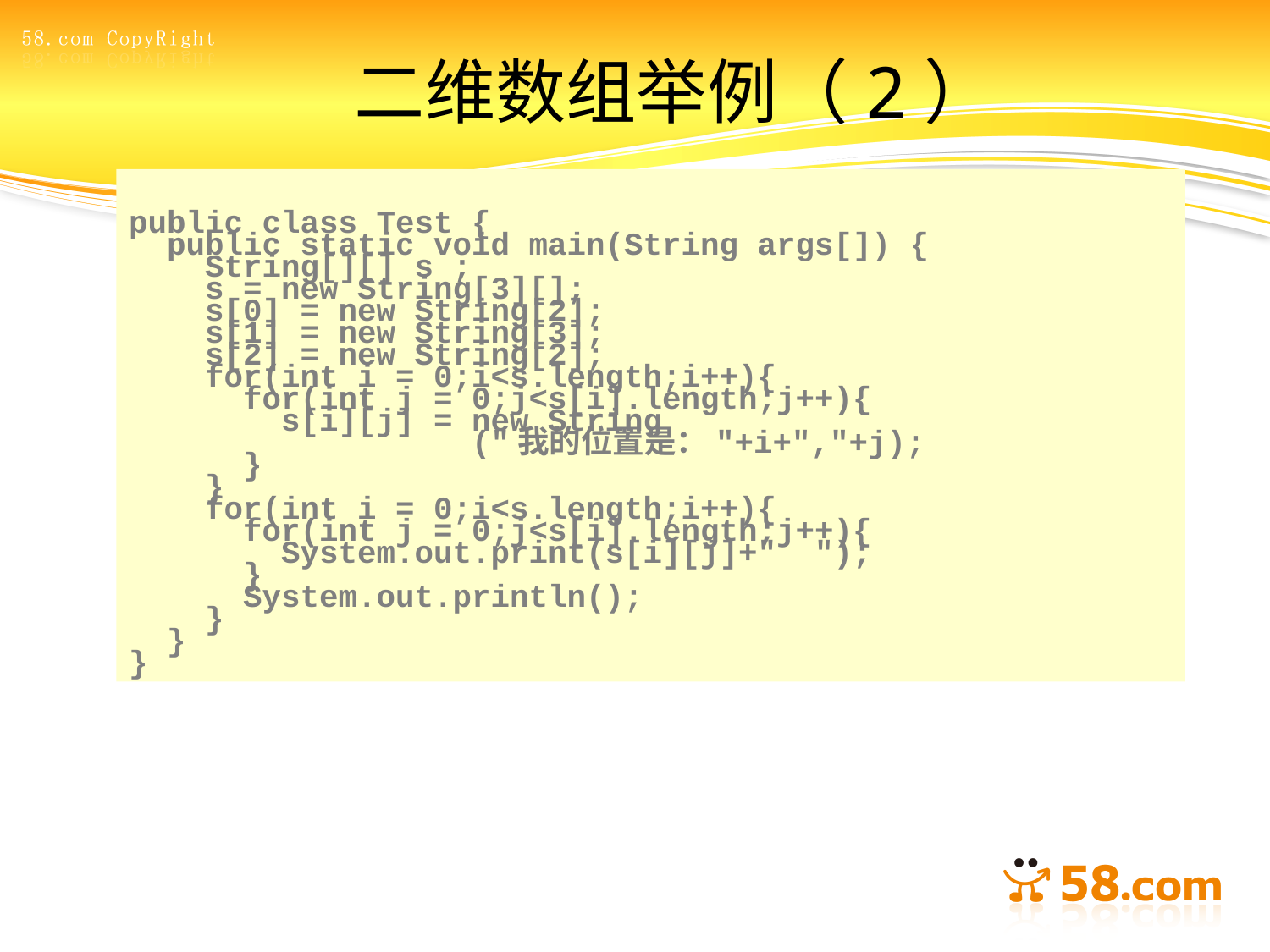

# 二维数组举例（2）

public class Test {
  public static void main(String args[]) {
    String[][] s ;
    s = new String[3][];
    s[0] = new String[2];
    s[1] = new String[3];
    s[2] = new String[2];
    for(int i = 0;i<s.length;i++){
      for(int j = 0;j<s[i].length;j++){
        s[i][j] = new String
                  ("我的位置是："+i+","+j);
      }
    }
    for(int i = 0;i<s.length;i++){
      for(int j = 0;j<s[i].length;j++){
        System.out.print(s[i][j]+"  ");
      }
      System.out.println();
    }
  }
}